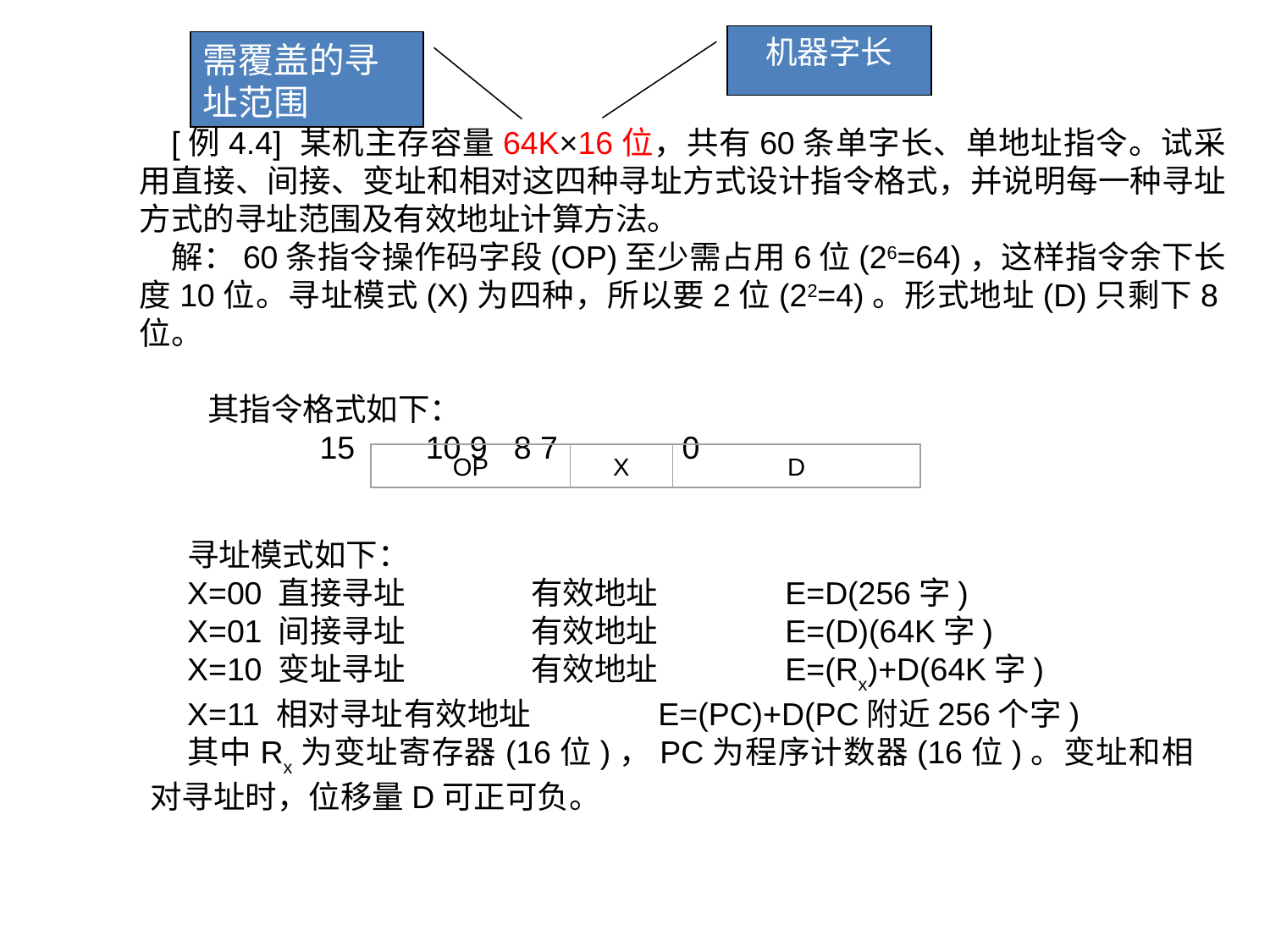

机器字长
需覆盖的寻址范围
[例4.4] 某机主存容量64K×16位，共有60条单字长、单地址指令。试采用直接、间接、变址和相对这四种寻址方式设计指令格式，并说明每一种寻址方式的寻址范围及有效地址计算方法。
解：60条指令操作码字段(OP)至少需占用6位(26=64)，这样指令余下长度10位。寻址模式(X)为四种，所以要2位(22=4)。形式地址(D)只剩下8位。

    其指令格式如下：
	      15        10 9   8 7              0

OP

X

D

寻址模式如下：
X=00 直接寻址	有效地址	E=D(256字)
X=01 间接寻址	有效地址	E=(D)(64K字)
X=10 变址寻址	有效地址	E=(Rx)+D(64K字)
X=11 相对寻址	有效地址	E=(PC)+D(PC附近256个字)
其中Rx为变址寄存器(16位)，PC为程序计数器(16位)。变址和相对寻址时，位移量D可正可负。